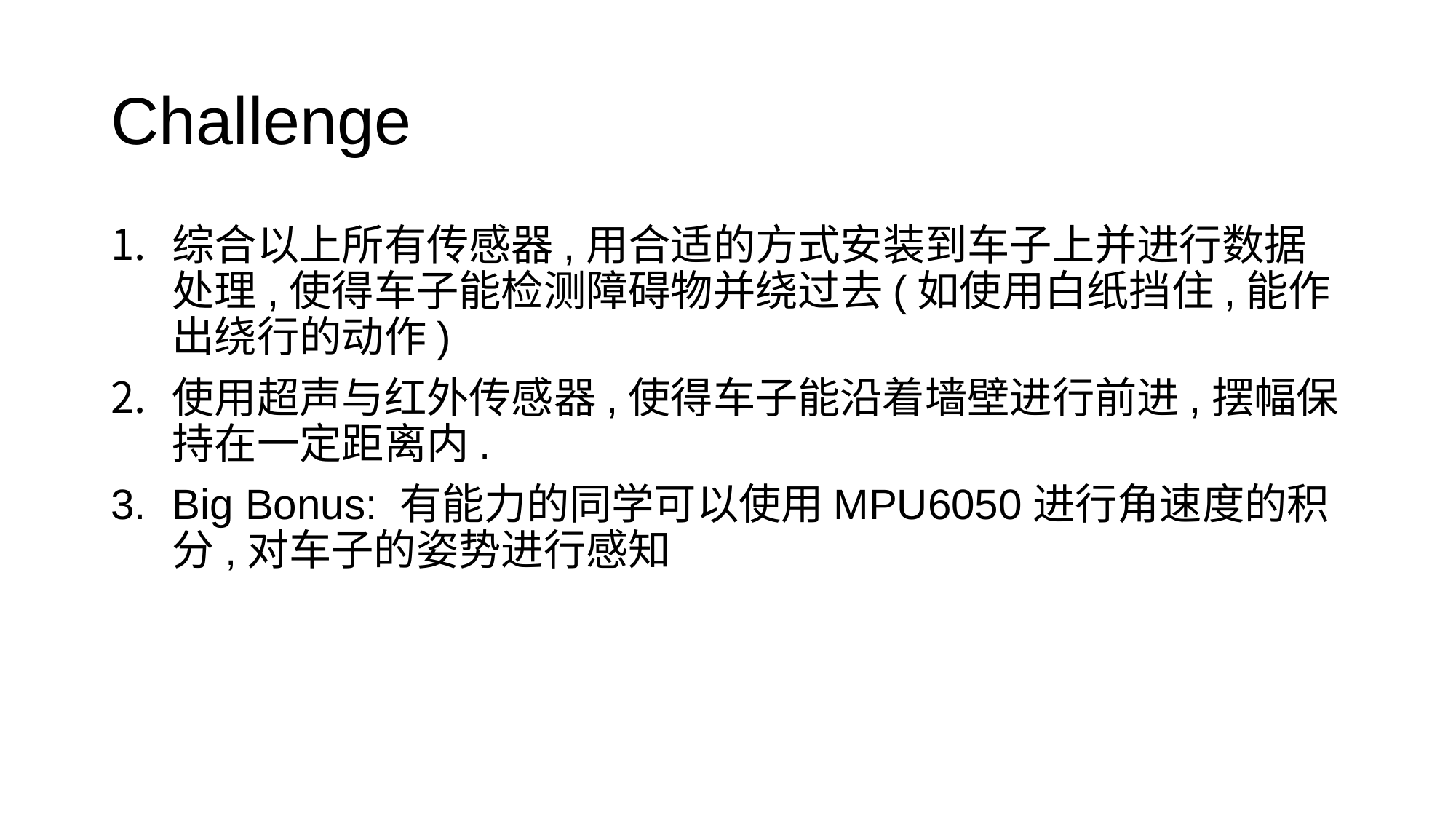

# Challenge
综合以上所有传感器,用合适的方式安装到车子上并进行数据处理,使得车子能检测障碍物并绕过去(如使用白纸挡住,能作出绕行的动作)
使用超声与红外传感器,使得车子能沿着墙壁进行前进,摆幅保持在一定距离内.
Big Bonus: 有能力的同学可以使用MPU6050进行角速度的积分,对车子的姿势进行感知